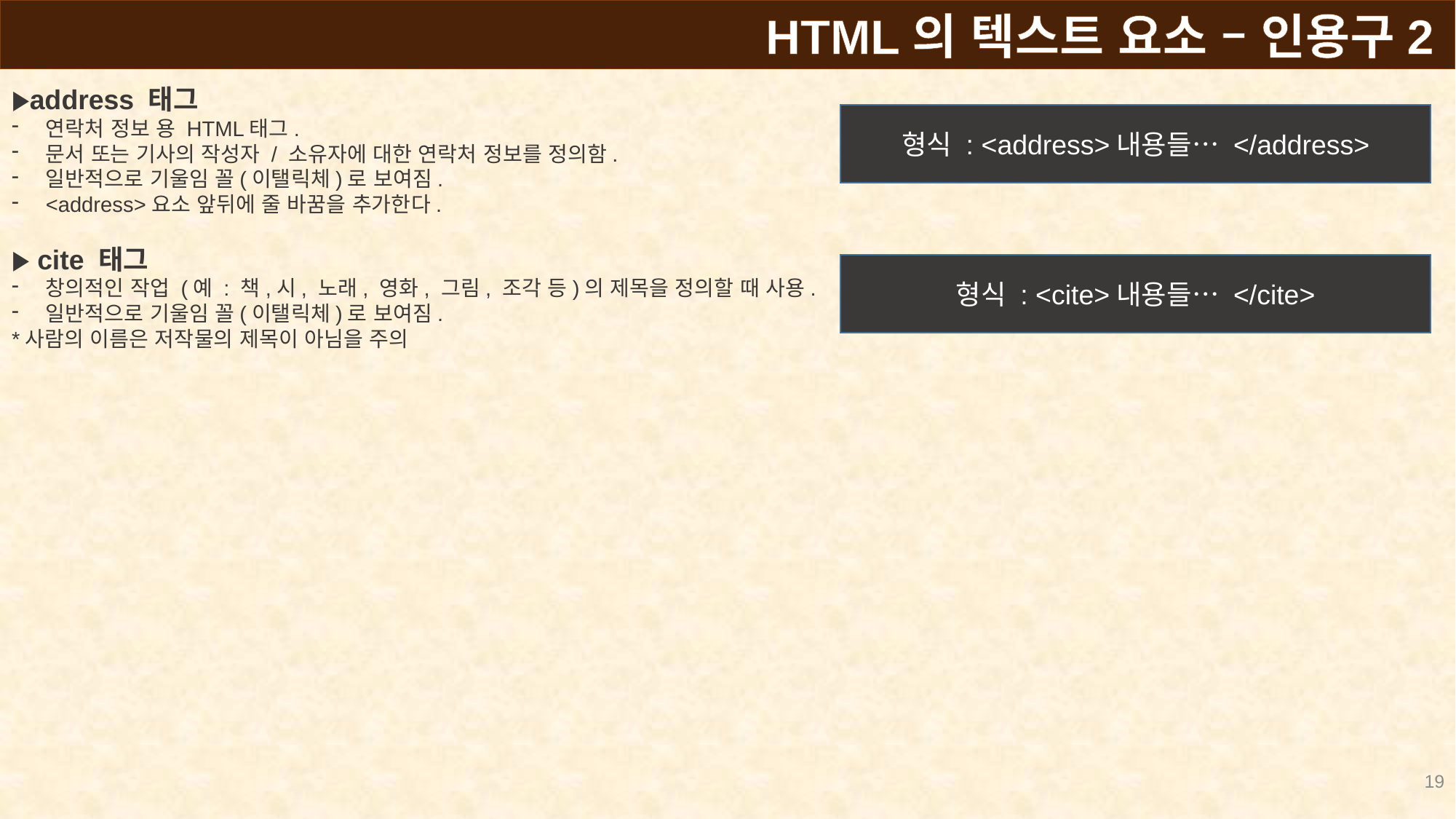

HTML의 텍스트 요소 – 인용구2
▶address 태그
연락처 정보 용 HTML태그.
문서 또는 기사의 작성자 / 소유자에 대한 연락처 정보를 정의함.
일반적으로 기울임 꼴(이탤릭체)로 보여짐.
<address>요소 앞뒤에 줄 바꿈을 추가한다.

▶ cite 태그
창의적인 작업 (예 : 책,시, 노래, 영화, 그림, 조각 등)의 제목을 정의할 때 사용.
일반적으로 기울임 꼴(이탤릭체)로 보여짐.
*사람의 이름은 저작물의 제목이 아님을 주의

형식 : <address>내용들… </address>
형식 : <cite>내용들… </cite>
19